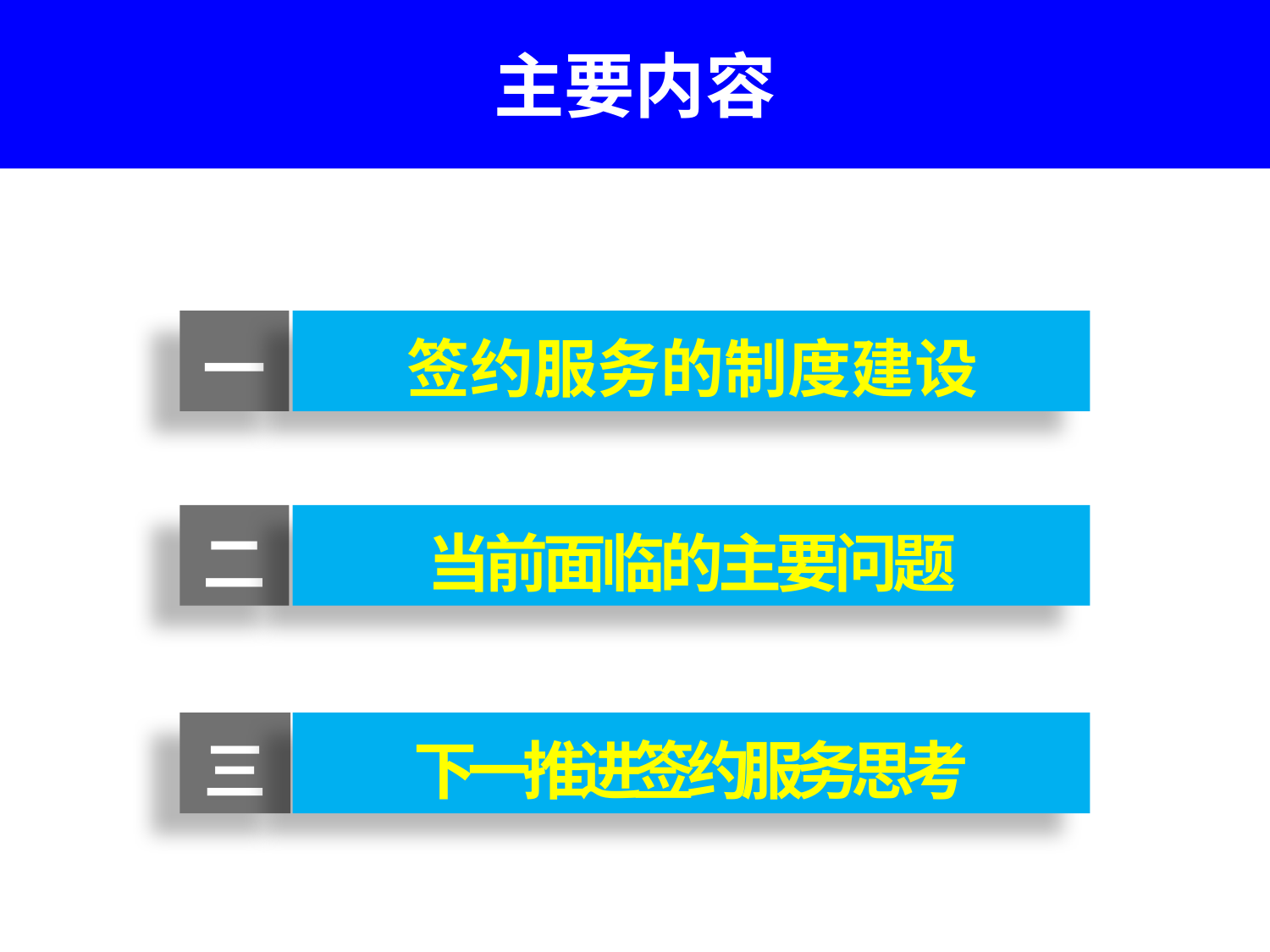

# 主要内容
      签约服务的制度建设
一
二
当前面临的主要问题
三
下一推进签约服务思考